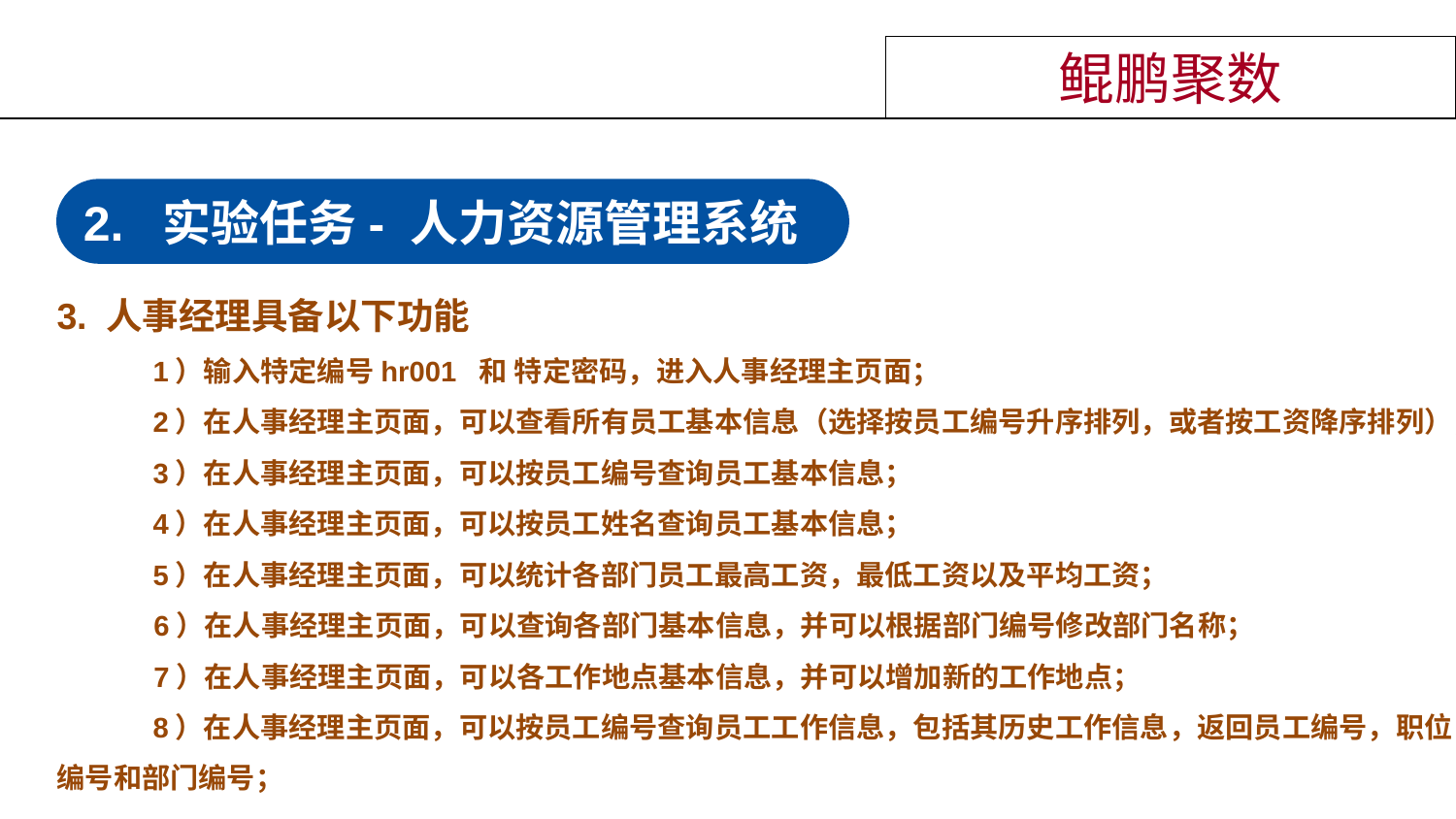

鲲鹏聚数

2.  实验任务- 人力资源管理系统
3. 人事经理具备以下功能
            1）输入特定编号hr001  和 特定密码，进入人事经理主页面；
            2）在人事经理主页面，可以查看所有员工基本信息（选择按员工编号升序排列，或者按工资降序排列）；
            3）在人事经理主页面，可以按员工编号查询员工基本信息；
            4）在人事经理主页面，可以按员工姓名查询员工基本信息；
            5）在人事经理主页面，可以统计各部门员工最高工资，最低工资以及平均工资；
   6）在人事经理主页面，可以查询各部门基本信息，并可以根据部门编号修改部门名称；
   7）在人事经理主页面，可以各工作地点基本信息，并可以增加新的工作地点；
            8）在人事经理主页面，可以按员工编号查询员工工作信息，包括其历史工作信息，返回员工编号，职位编号和部门编号；